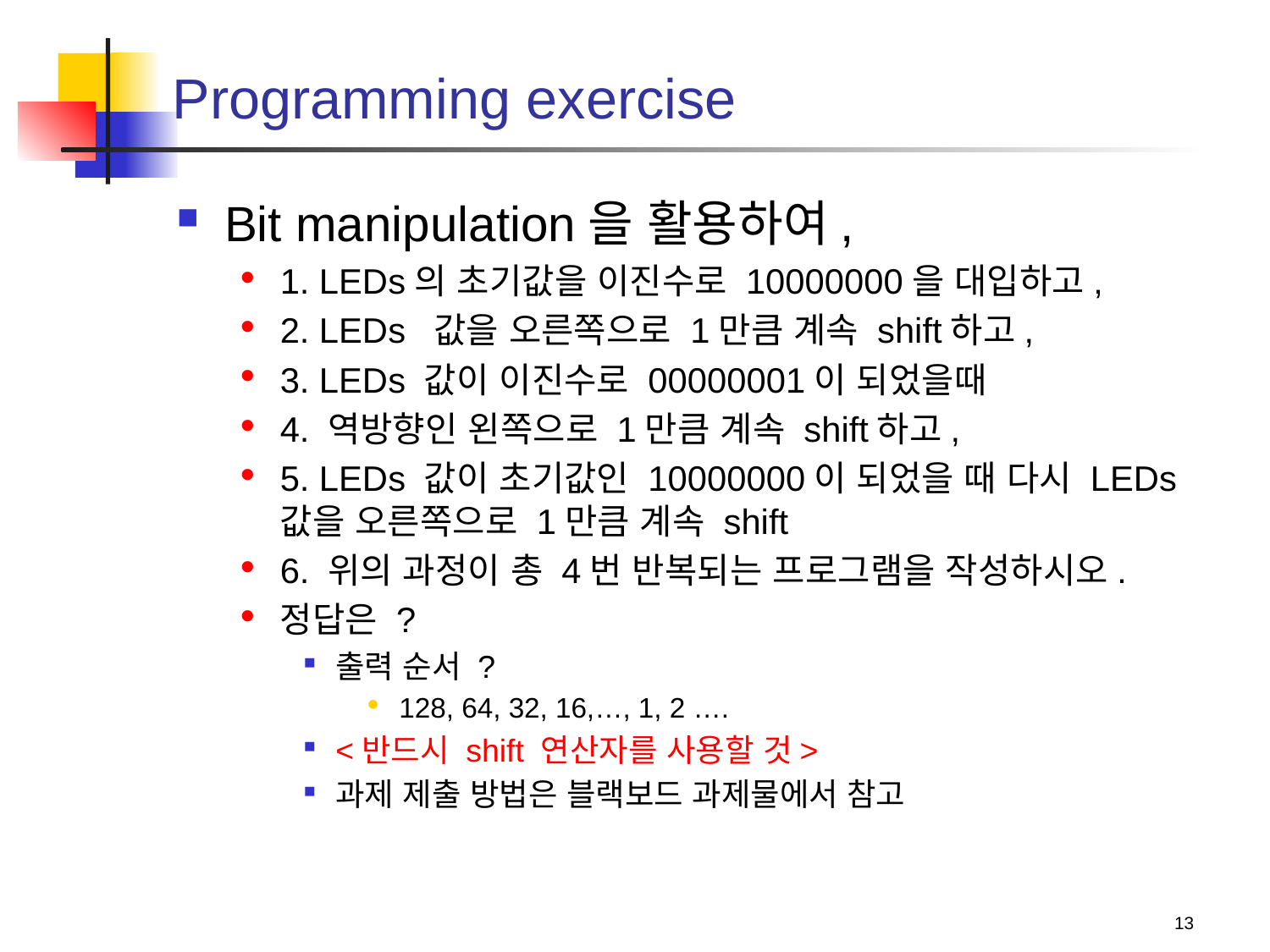

# Programming exercise
Bit manipulation을 활용하여,
1. LEDs의 초기값을 이진수로 10000000을 대입하고,
2. LEDs  값을 오른쪽으로 1만큼 계속 shift하고,
3. LEDs 값이 이진수로 00000001이 되었을때
4. 역방향인 왼쪽으로 1만큼 계속 shift하고,
5. LEDs 값이 초기값인 10000000이 되었을 때 다시 LEDs 값을 오른쪽으로 1만큼 계속 shift
6. 위의 과정이 총 4번 반복되는 프로그램을 작성하시오.
정답은 ?
출력 순서 ?
128, 64, 32, 16,…, 1, 2 ….
<반드시 shift 연산자를 사용할 것>
과제 제출 방법은 블랙보드 과제물에서 참고
13